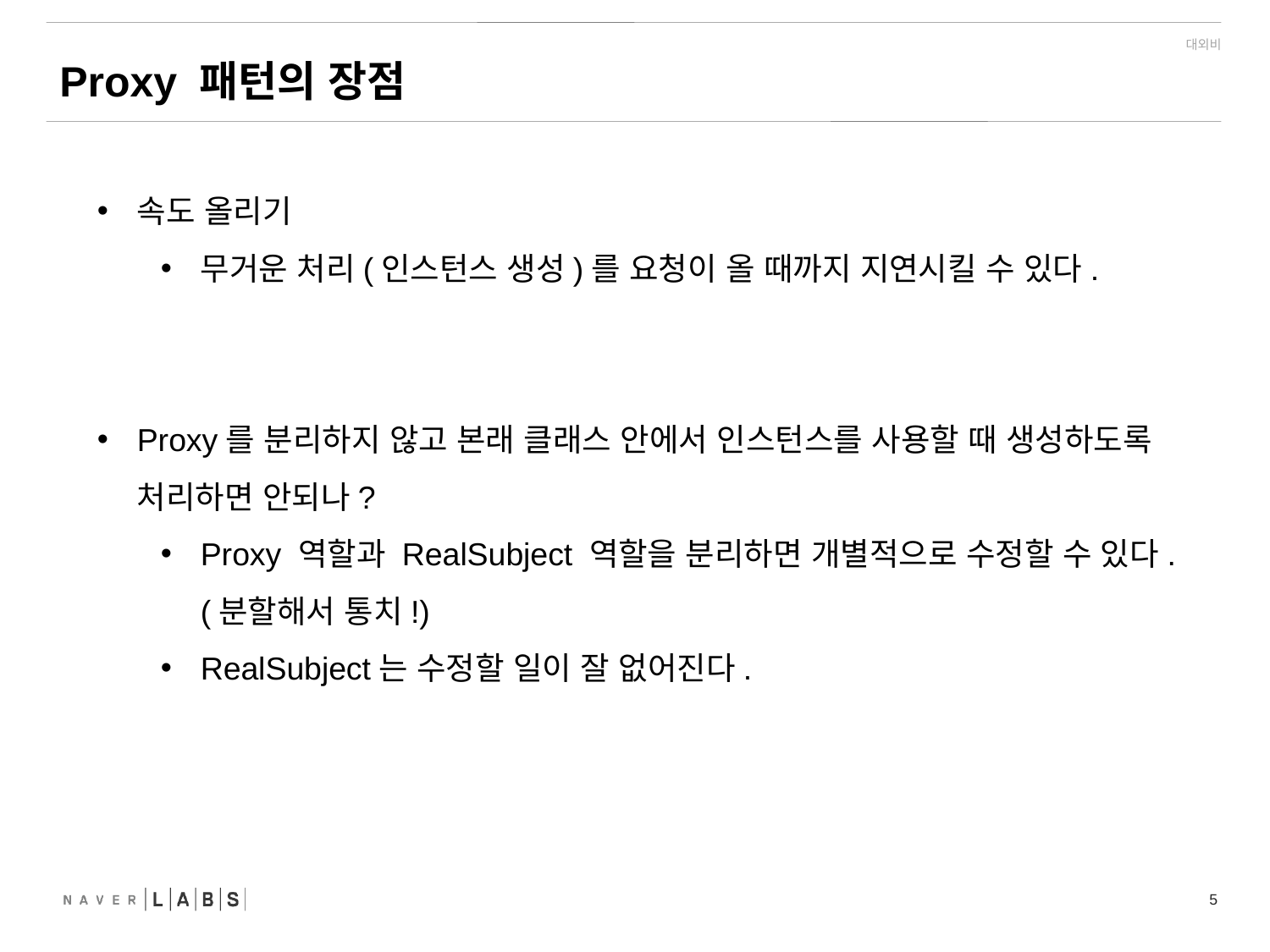

Proxy 패턴의 장점
속도 올리기
무거운 처리(인스턴스 생성)를 요청이 올 때까지 지연시킬 수 있다.

Proxy를 분리하지 않고 본래 클래스 안에서 인스턴스를 사용할 때 생성하도록 처리하면 안되나?
Proxy 역할과 RealSubject 역할을 분리하면 개별적으로 수정할 수 있다.(분할해서 통치!)
RealSubject는 수정할 일이 잘 없어진다.